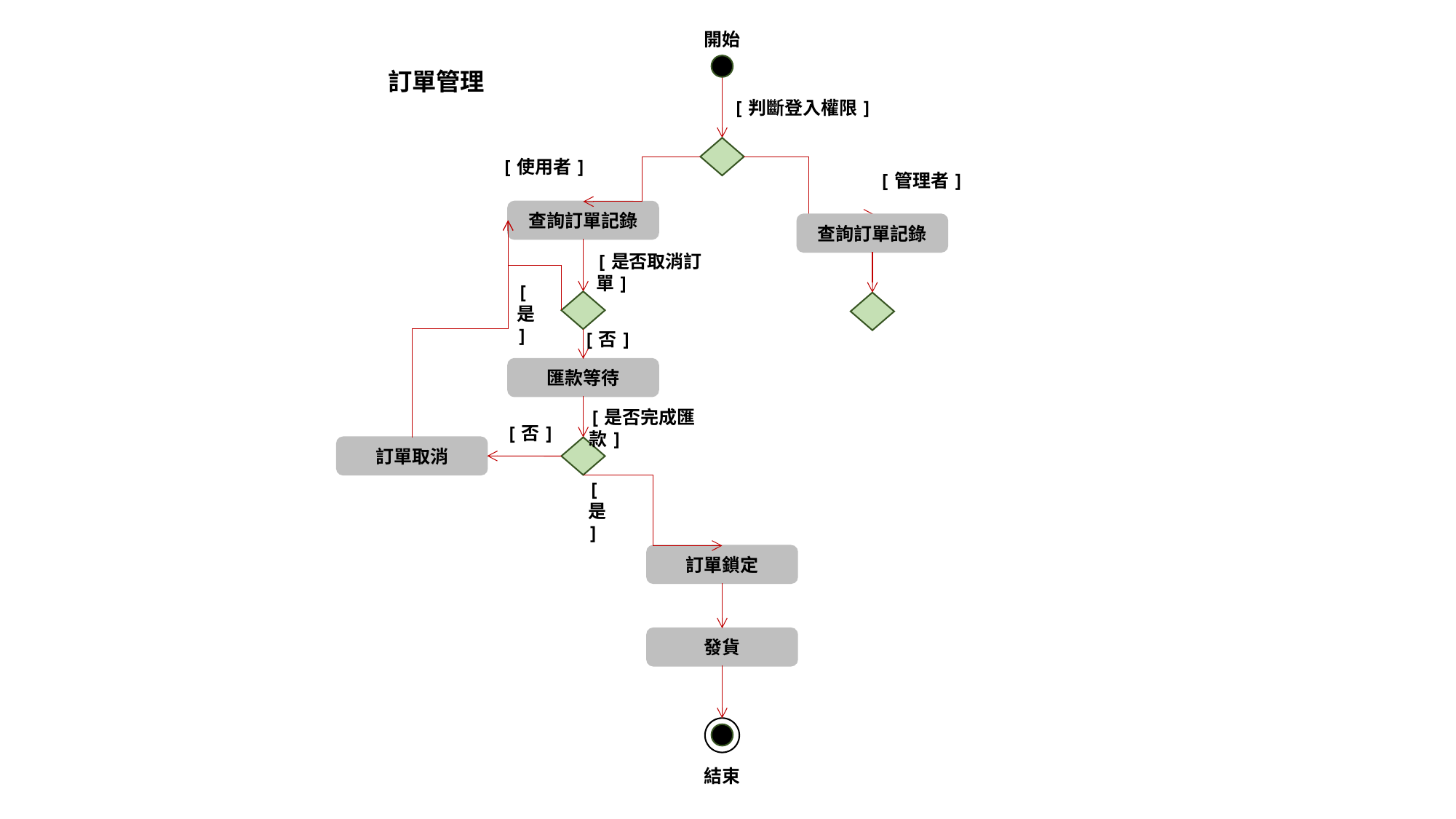

開始

[判斷登入權限]

[使用者]
[管理者]
查詢訂單記錄
查詢訂單記錄
[是否取消訂單]
[是]

[否]
匯款等待
[是否完成匯款]
[否]
訂單取消

[是]
訂單鎖定
發貨

結束
訂單管理